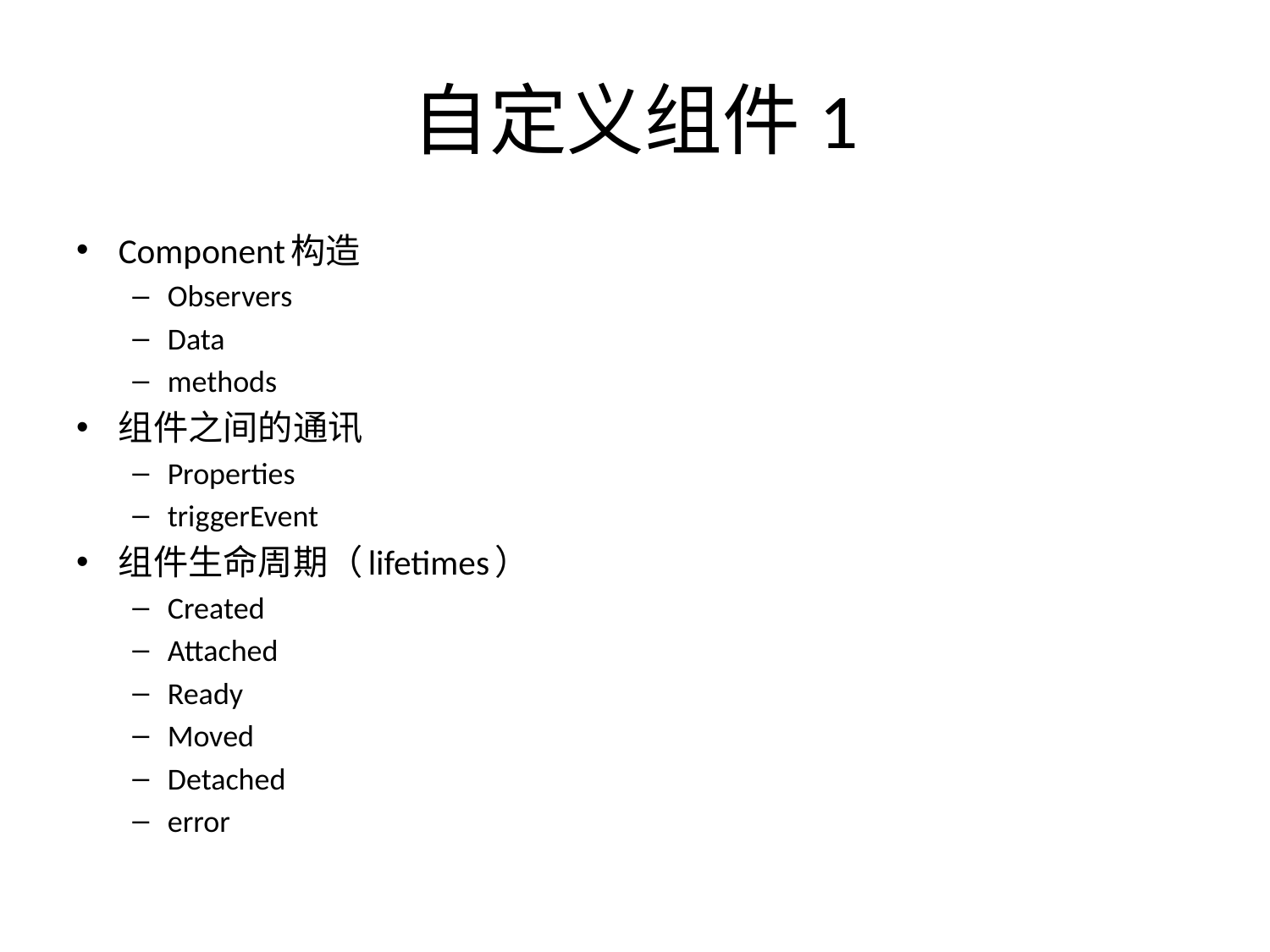

# 自定义组件1
Component构造
Observers
Data
methods
组件之间的通讯
Properties
triggerEvent
组件生命周期（lifetimes）
Created
Attached
Ready
Moved
Detached
error